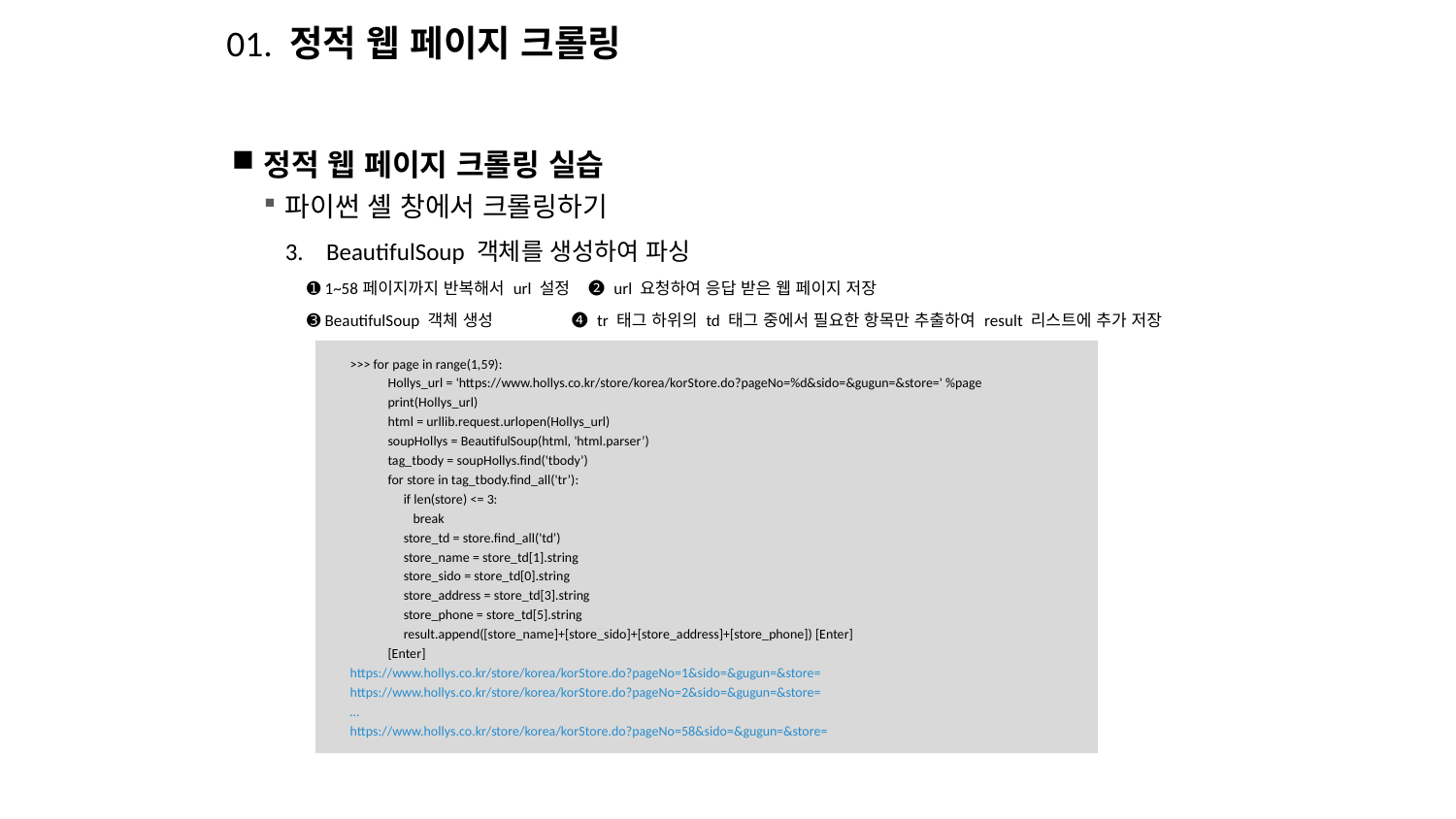

# 01. 정적 웹 페이지 크롤링
정적 웹 페이지 크롤링 실습
파이썬 셸 창에서 크롤링하기
BeautifulSoup 객체를 생성하여 파싱
➊ 1~58페이지까지 반복해서 url 설정    ➋ url 요청하여 응답 받은 웹 페이지 저장
➌ BeautifulSoup 객체 생성                 ➍ tr 태그 하위의 td 태그 중에서 필요한 항목만 추출하여 result 리스트에 추가 저장
>>> for page in range(1,59):
            Hollys_url = 'https://www.hollys.co.kr/store/korea/korStore.do?pageNo=%d&sido=&gugun=&store=' %page
            print(Hollys_url)
            html = urllib.request.urlopen(Hollys_url)
            soupHollys = BeautifulSoup(html, 'html.parser’)
            tag_tbody = soupHollys.find('tbody’)
            for store in tag_tbody.find_all('tr’):
                 if len(store) <= 3:
                    break
                 store_td = store.find_all('td’)
                 store_name = store_td[1].string
                 store_sido = store_td[0].string
                 store_address = store_td[3].string
                 store_phone = store_td[5].string
                 result.append([store_name]+[store_sido]+[store_address]+[store_phone]) [Enter]
            [Enter]
https://www.hollys.co.kr/store/korea/korStore.do?pageNo=1&sido=&gugun=&store=
https://www.hollys.co.kr/store/korea/korStore.do?pageNo=2&sido=&gugun=&store=
…
https://www.hollys.co.kr/store/korea/korStore.do?pageNo=58&sido=&gugun=&store=